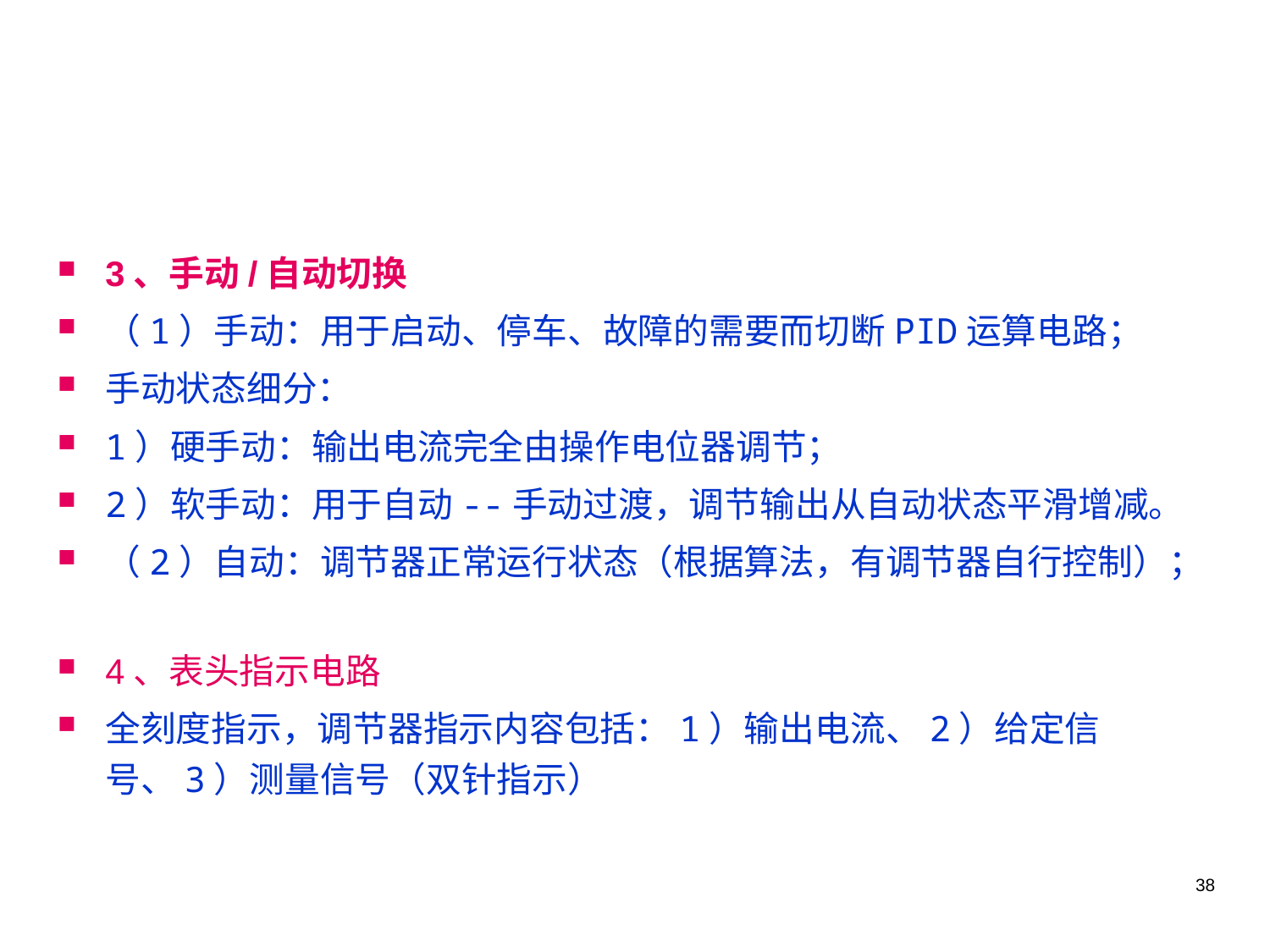

3、手动/自动切换
（1）手动：用于启动、停车、故障的需要而切断PID运算电路；
手动状态细分：
1）硬手动：输出电流完全由操作电位器调节；
2）软手动：用于自动--手动过渡，调节输出从自动状态平滑增减。
（2）自动：调节器正常运行状态（根据算法，有调节器自行控制）；
4、表头指示电路
全刻度指示，调节器指示内容包括：1）输出电流、2）给定信号、3）测量信号（双针指示）
38